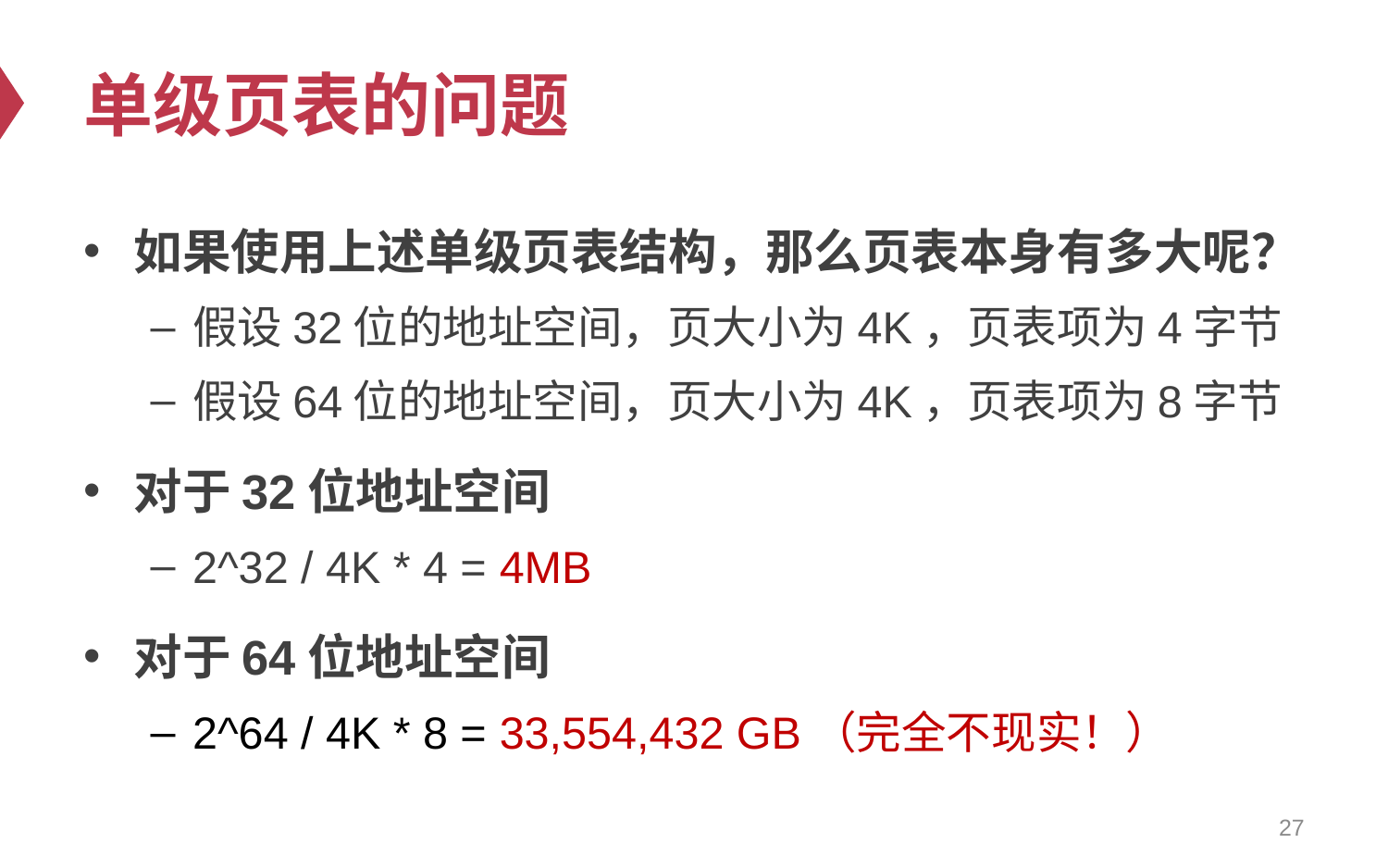

# 单级页表的问题
如果使用上述单级页表结构，那么页表本身有多大呢？
假设32位的地址空间，页大小为4K，页表项为4字节
假设64位的地址空间，页大小为4K，页表项为8字节
对于32位地址空间
2^32 / 4K * 4 = 4MB
对于64位地址空间
2^64 / 4K * 8 = 33,554,432 GB（完全不现实！）
27